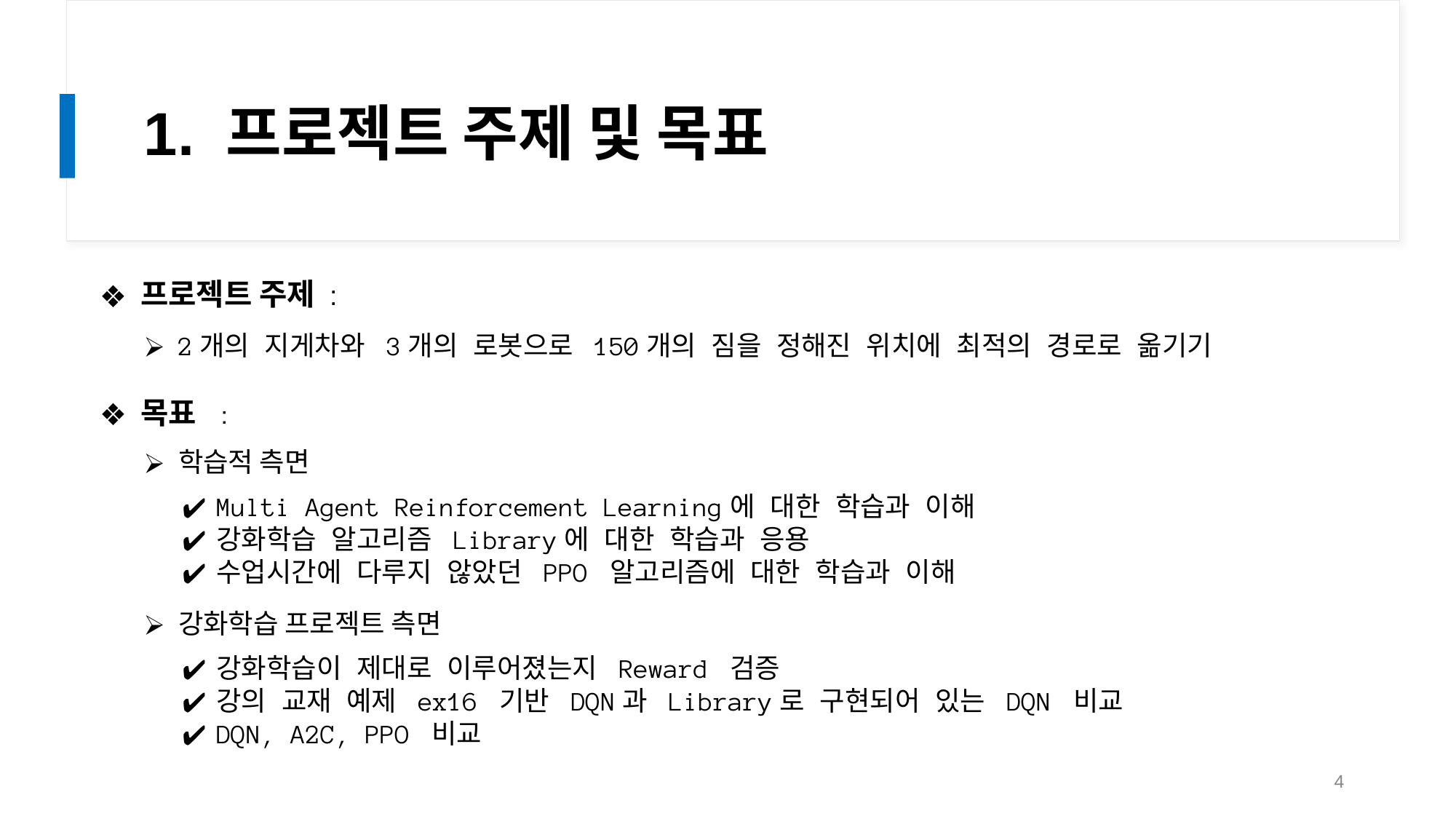

# 1. 프로젝트 주제 및 목표
프로젝트 주제 :
2개의 지게차와 3개의 로봇으로 150개의 짐을 정해진 위치에 최적의 경로로 옮기기
목표 :
학습적 측면
Multi Agent Reinforcement Learning에 대한 학습과 이해
강화학습 알고리즘 Library에 대한 학습과 응용
수업시간에 다루지 않았던 PPO 알고리즘에 대한 학습과 이해
강화학습 프로젝트 측면
강화학습이 제대로 이루어졌는지 Reward 검증
강의 교재 예제 ex16 기반 DQN과 Library로 구현되어 있는 DQN 비교
DQN, A2C, PPO 비교
4